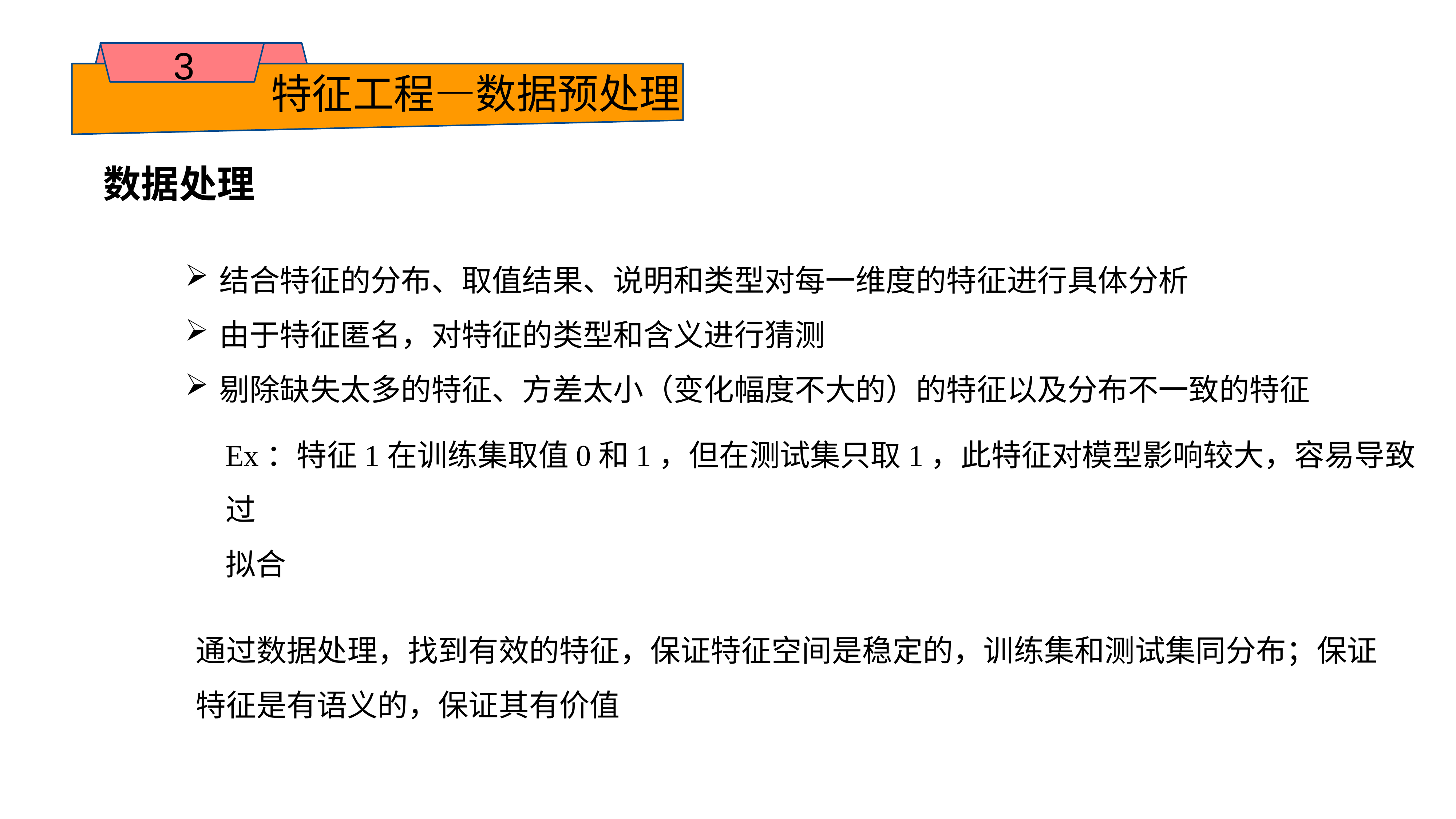

3

特征工程—数据预处理
数据处理
结合特征的分布、取值结果、说明和类型对每一维度的特征进行具体分析
由于特征匿名，对特征的类型和含义进行猜测
剔除缺失太多的特征、方差太小（变化幅度不大的）的特征以及分布不一致的特征

Ex：特征1在训练集取值0和1，但在测试集只取1，此特征对模型影响较大，容易导致过
拟合
通过数据处理，找到有效的特征，保证特征空间是稳定的，训练集和测试集同分布；保证特征是有语义的，保证其有价值